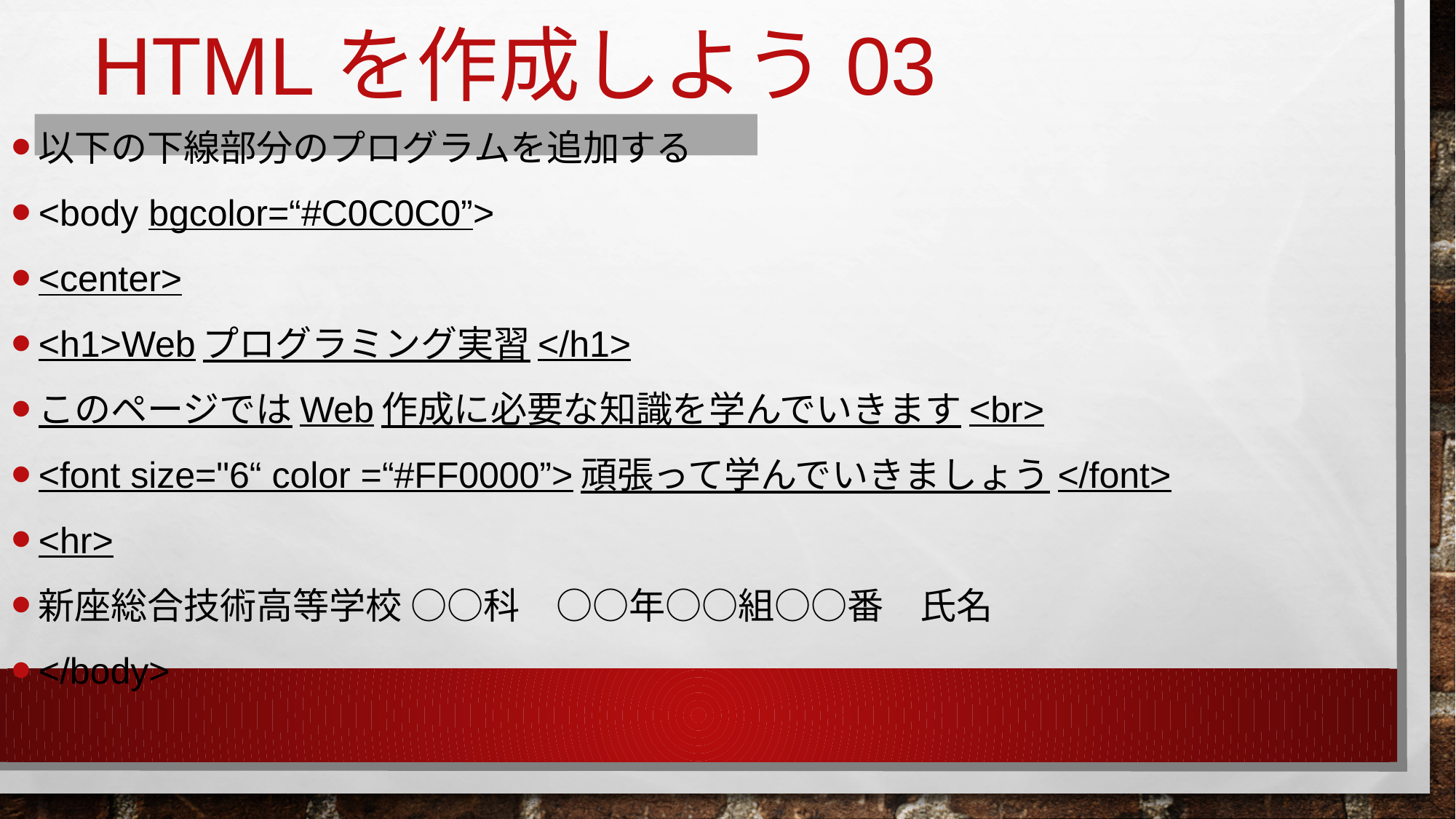

# HTMLを作成しよう03
以下の下線部分のプログラムを追加する
<body bgcolor=“#C0C0C0”>
<center>
<h1>Webプログラミング実習</h1>
このページではWeb作成に必要な知識を学んでいきます<br>
<font size="6“ color =“#FF0000”>頑張って学んでいきましょう</font>
<hr>
新座総合技術高等学校 ○○科　○○年○○組○○番　氏名
</body>